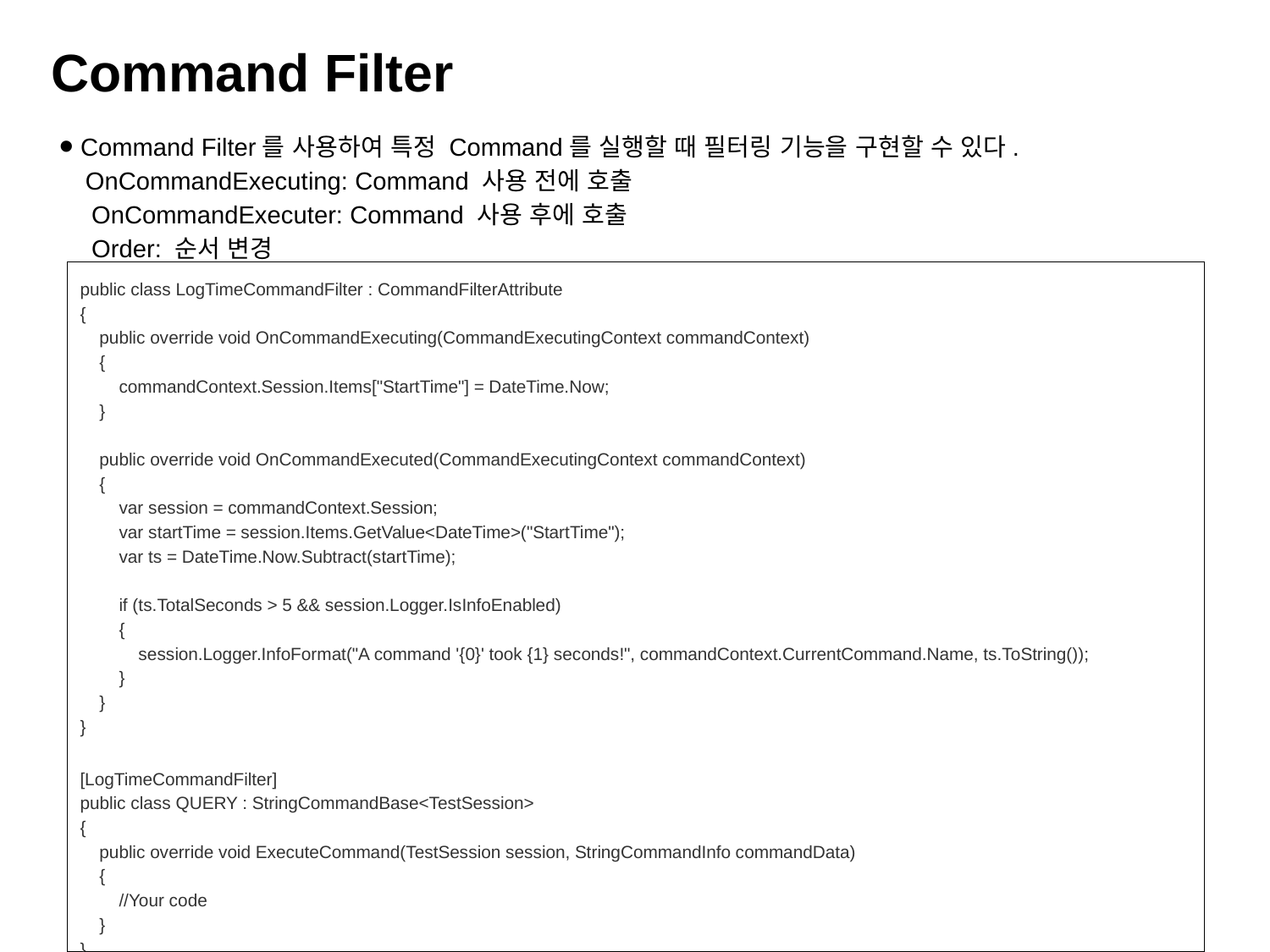

Command Filter
 Command Filter를 사용하여 특정 Command를 실행할 때 필터링 기능을 구현할 수 있다.
  OnCommandExecuting: Command 사용 전에 호출
  OnCommandExecuter: Command 사용 후에 호출
  Order: 순서 변경
public class LogTimeCommandFilter : CommandFilterAttribute
{
    public override void OnCommandExecuting(CommandExecutingContext commandContext)
    {
        commandContext.Session.Items["StartTime"] = DateTime.Now;
    }
    public override void OnCommandExecuted(CommandExecutingContext commandContext)
    {
        var session = commandContext.Session;
        var startTime = session.Items.GetValue<DateTime>("StartTime");
        var ts = DateTime.Now.Subtract(startTime);
        if (ts.TotalSeconds > 5 && session.Logger.IsInfoEnabled)
        {
            session.Logger.InfoFormat("A command '{0}' took {1} seconds!", commandContext.CurrentCommand.Name, ts.ToString());
        }
    }
}
[LogTimeCommandFilter]
public class QUERY : StringCommandBase<TestSession>
{
    public override void ExecuteCommand(TestSession session, StringCommandInfo commandData)
    {
        //Your code
    }
}